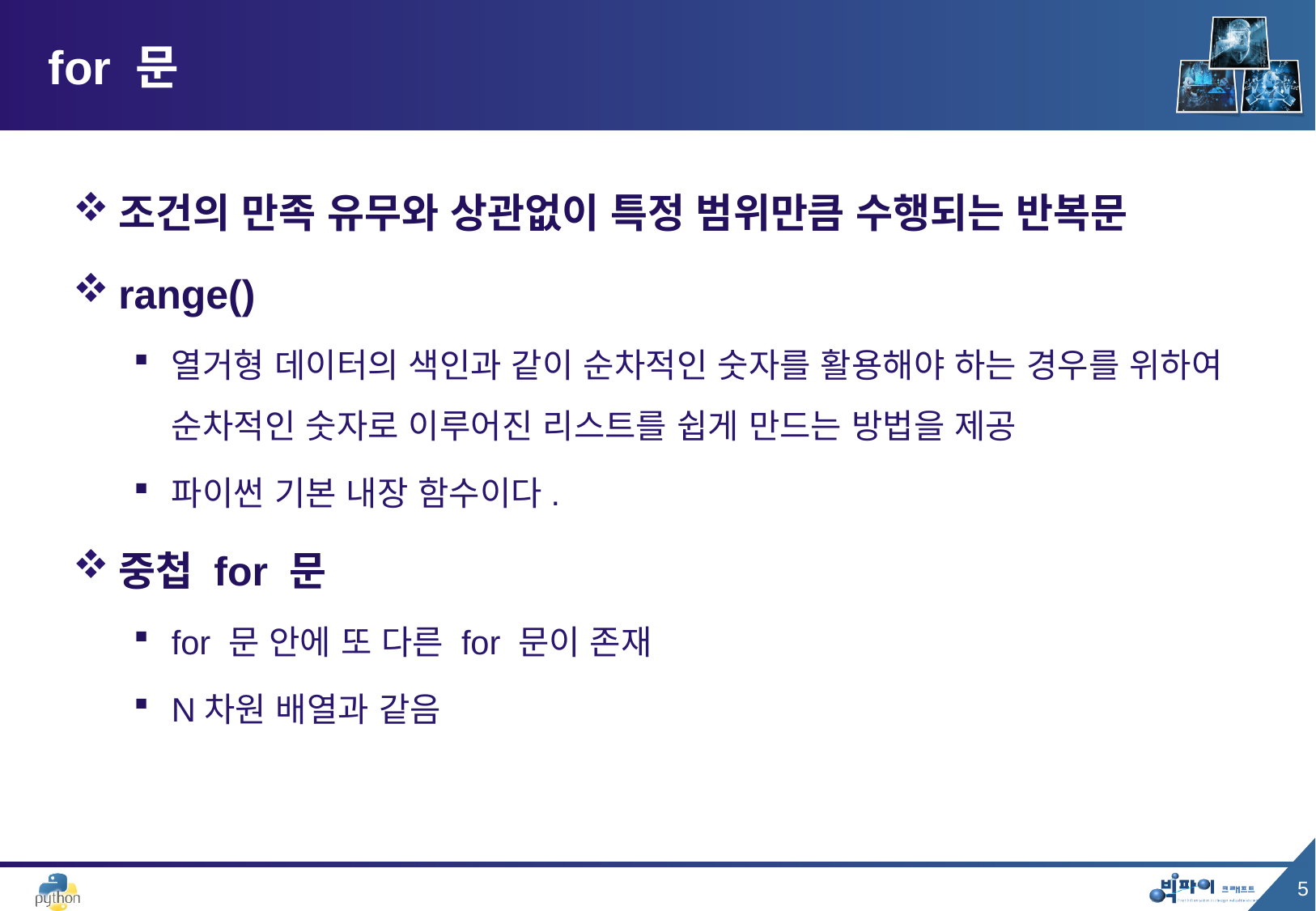

# for 문
조건의 만족 유무와 상관없이 특정 범위만큼 수행되는 반복문
range()
열거형 데이터의 색인과 같이 순차적인 숫자를 활용해야 하는 경우를 위하여 순차적인 숫자로 이루어진 리스트를 쉽게 만드는 방법을 제공
파이썬 기본 내장 함수이다.
중첩 for 문
for 문 안에 또 다른 for 문이 존재
N차원 배열과 같음